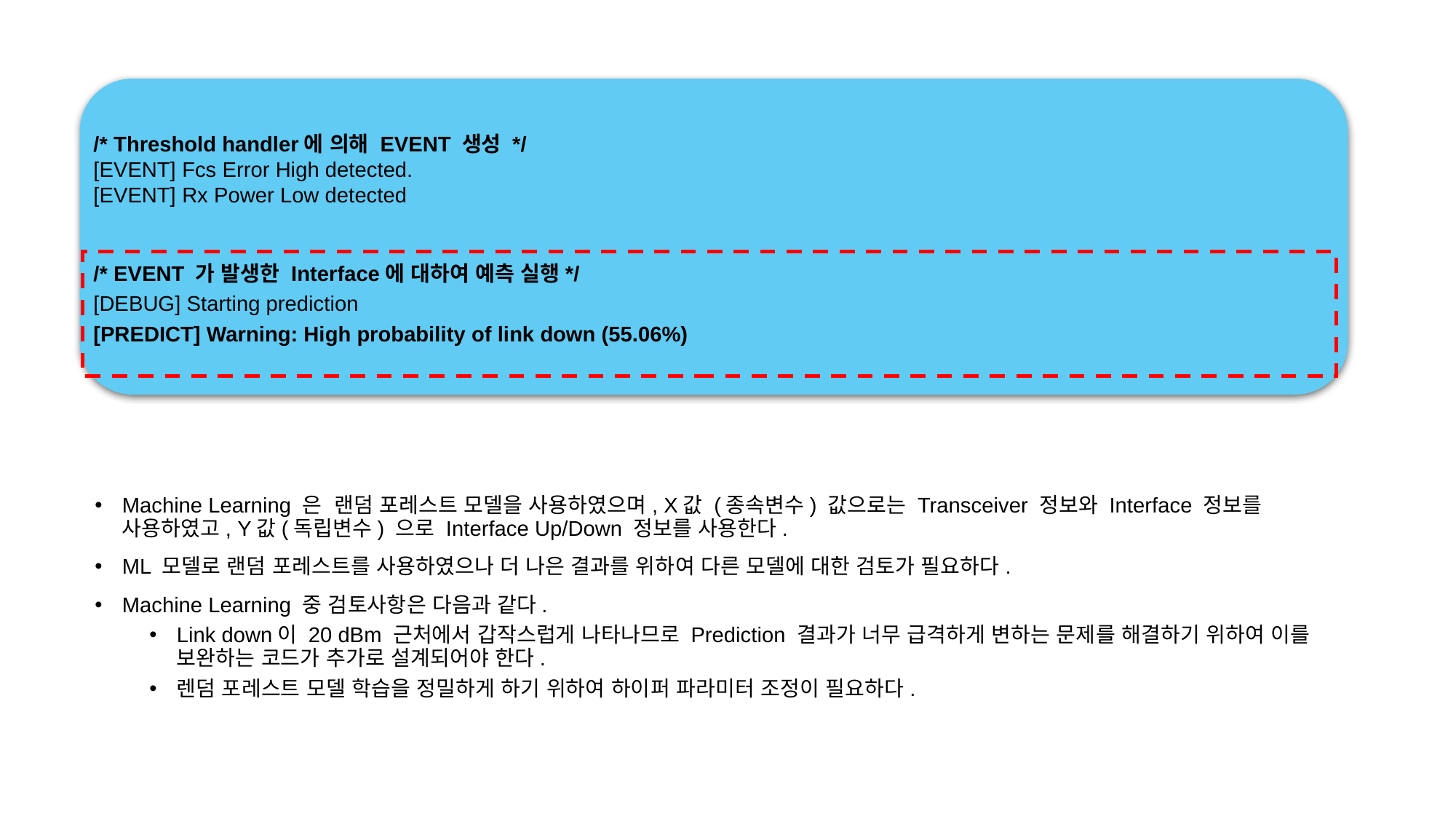

/* Threshold handler에 의해 EVENT 생성 */
[EVENT] Fcs Error High detected.
[EVENT] Rx Power Low detected

/* EVENT 가 발생한 Interface에 대하여 예측 실행*/
[DEBUG] Starting prediction
[PREDICT] Warning: High probability of link down (55.06%)

Machine Learning 은  랜덤 포레스트 모델을 사용하였으며, X값 (종속변수) 값으로는 Transceiver 정보와 Interface 정보를 사용하였고, Y값(독립변수) 으로 Interface Up/Down 정보를 사용한다.
ML 모델로 랜덤 포레스트를 사용하였으나 더 나은 결과를 위하여 다른 모델에 대한 검토가 필요하다.
Machine Learning 중 검토사항은 다음과 같다.
Link down이 20 dBm 근처에서 갑작스럽게 나타나므로 Prediction 결과가 너무 급격하게 변하는 문제를 해결하기 위하여 이를 보완하는 코드가 추가로 설계되어야 한다.
렌덤 포레스트 모델 학습을 정밀하게 하기 위하여 하이퍼 파라미터 조정이 필요하다.